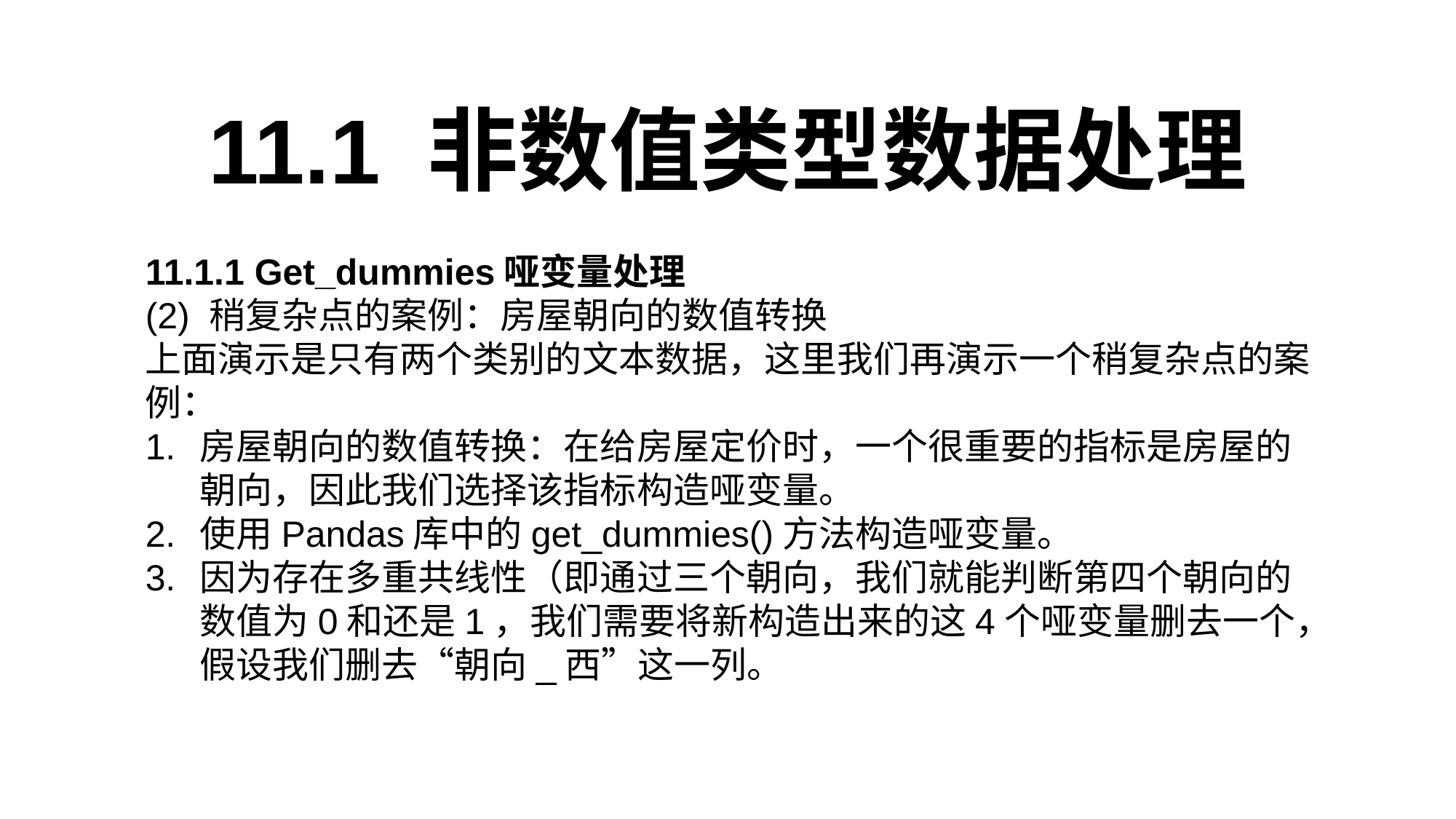

11.1 非数值类型数据处理
11.1.1 Get_dummies哑变量处理
(2) 稍复杂点的案例：房屋朝向的数值转换
上面演示是只有两个类别的文本数据，这里我们再演示一个稍复杂点的案例：
房屋朝向的数值转换：在给房屋定价时，一个很重要的指标是房屋的朝向，因此我们选择该指标构造哑变量。
使用Pandas库中的get_dummies()方法构造哑变量。
因为存在多重共线性（即通过三个朝向，我们就能判断第四个朝向的数值为0和还是1，我们需要将新构造出来的这4个哑变量删去一个，假设我们删去“朝向_西”这一列。